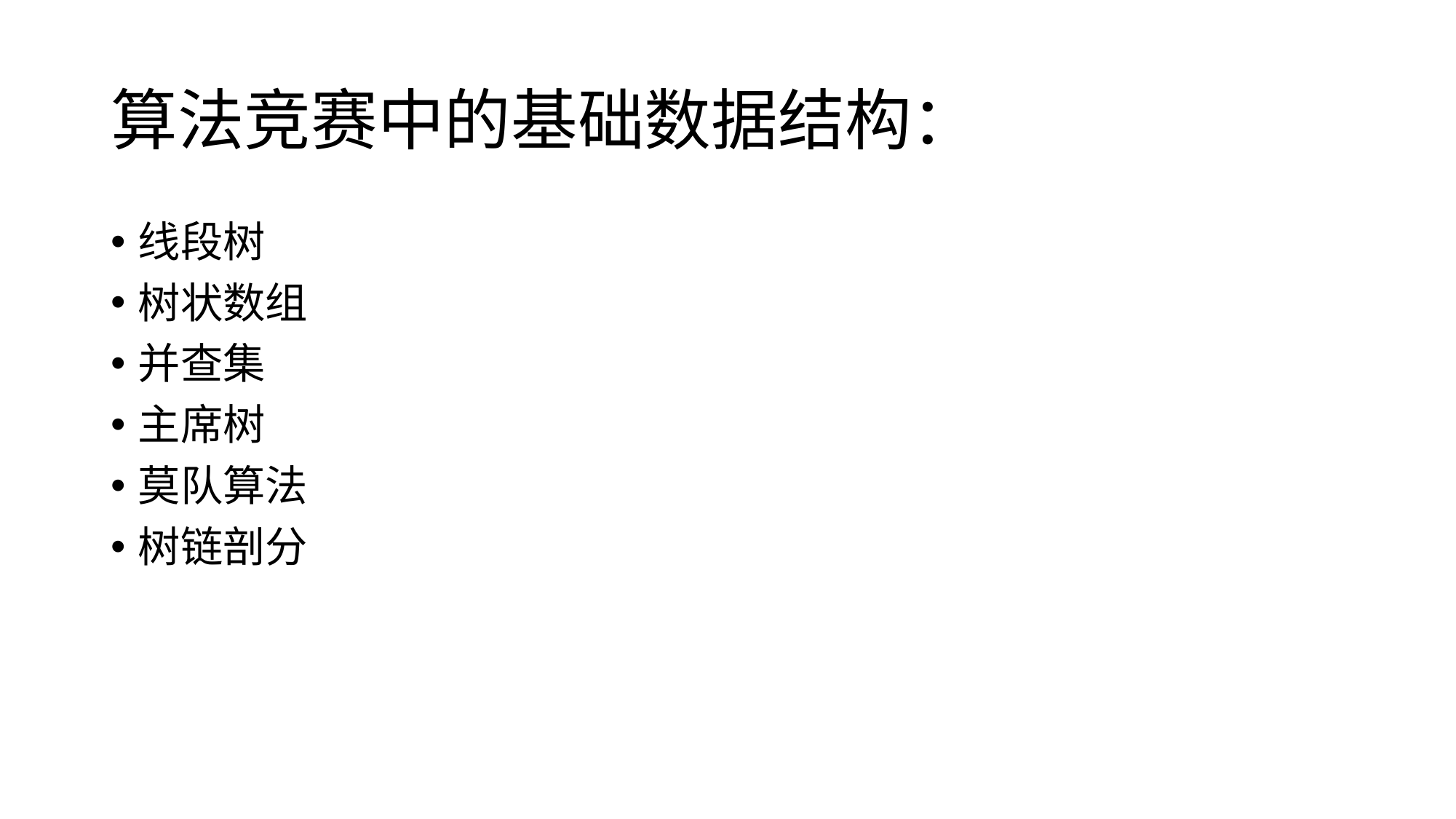

# 算法竞赛中的基础数据结构：
线段树
树状数组
并查集
主席树
莫队算法
树链剖分